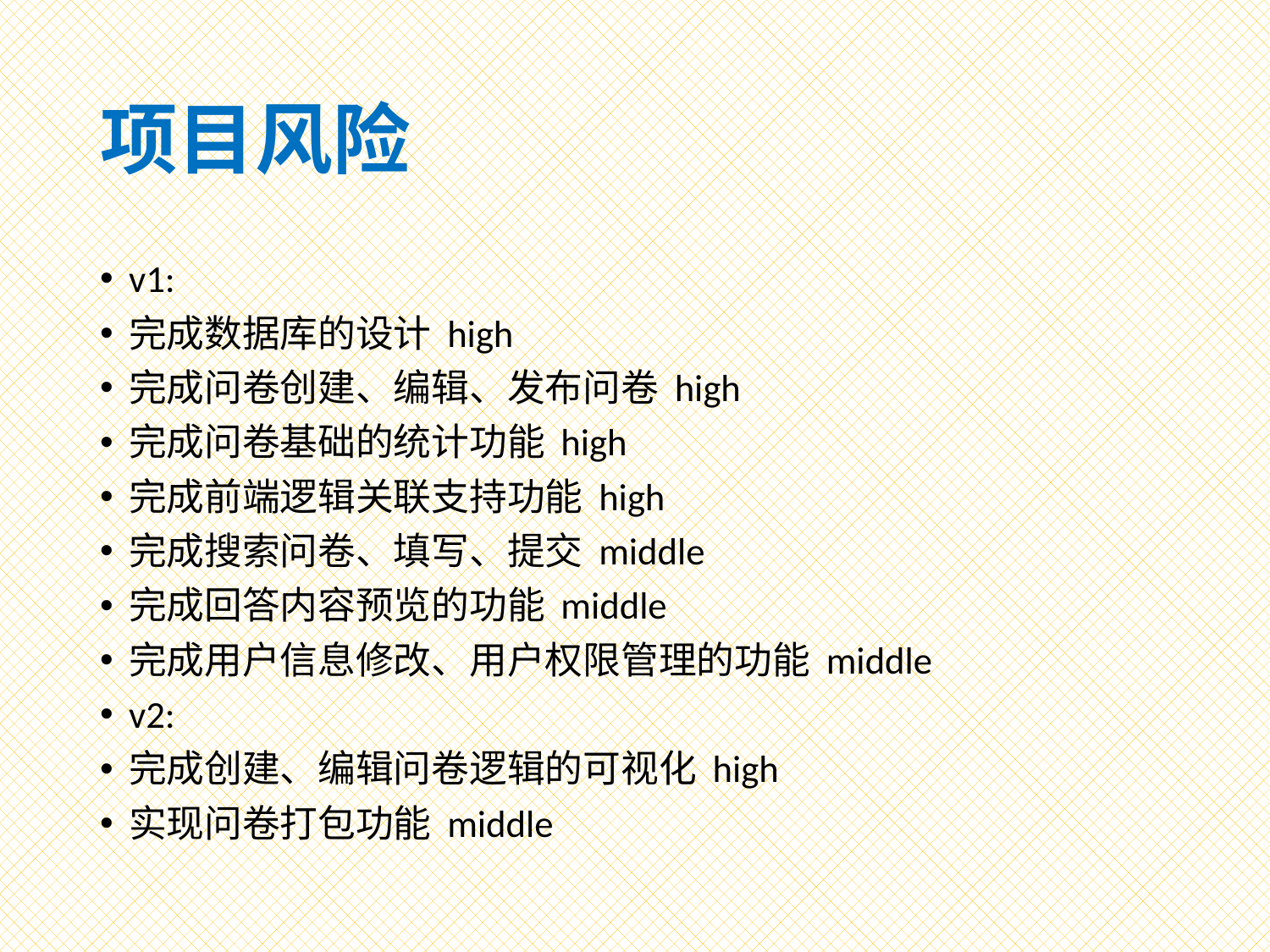

# 项目风险
v1:
完成数据库的设计 high
完成问卷创建、编辑、发布问卷 high
完成问卷基础的统计功能 high
完成前端逻辑关联支持功能 high
完成搜索问卷、填写、提交 middle
完成回答内容预览的功能 middle
完成用户信息修改、用户权限管理的功能 middle
v2:
完成创建、编辑问卷逻辑的可视化 high
实现问卷打包功能 middle